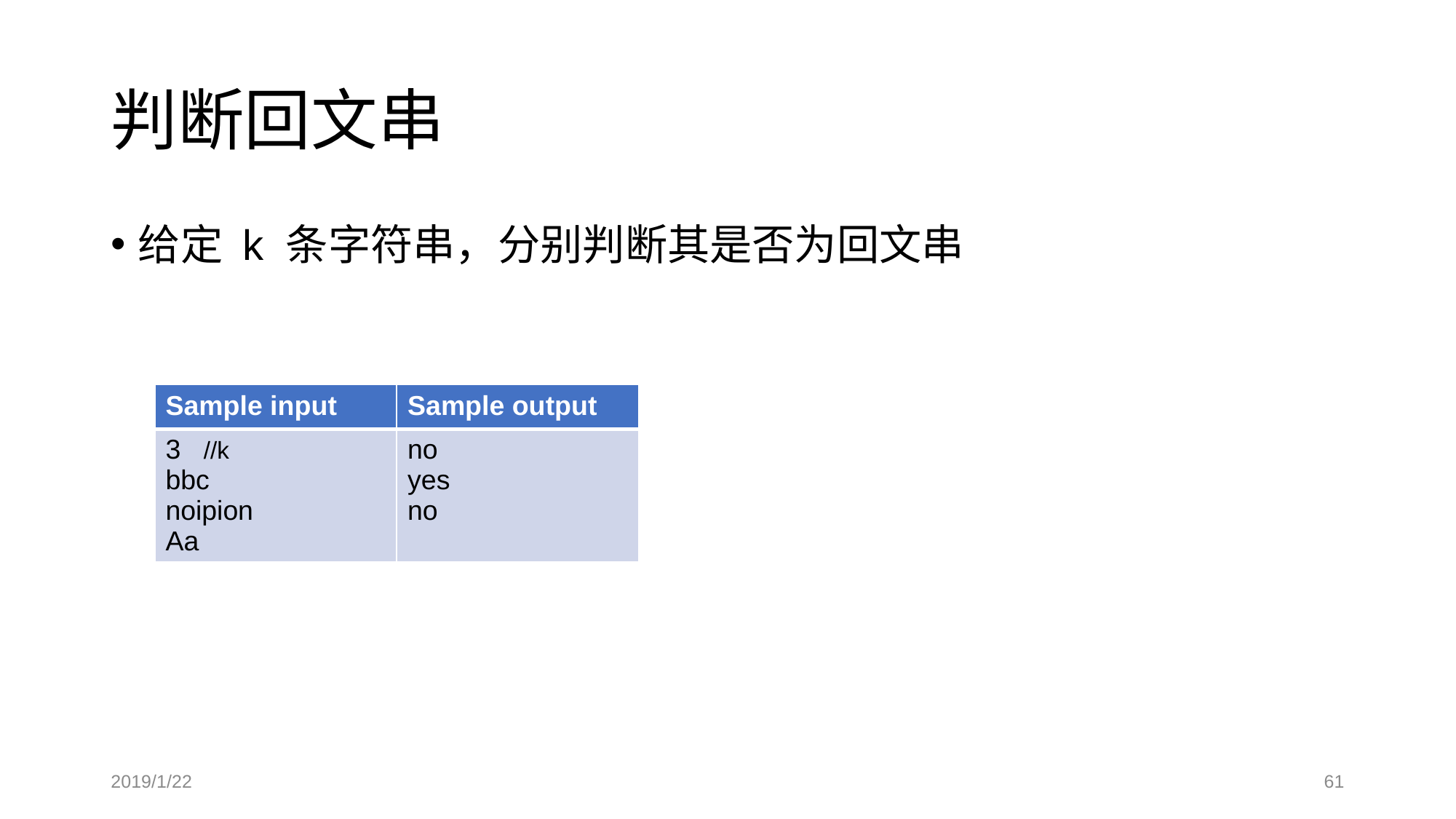

# 判断回文串
给定 k 条字符串，分别判断其是否为回文串
| Sample input | Sample output |
| --- | --- |
| 3 //k bbc noipion Aa | no yes no |
2019/1/22
61